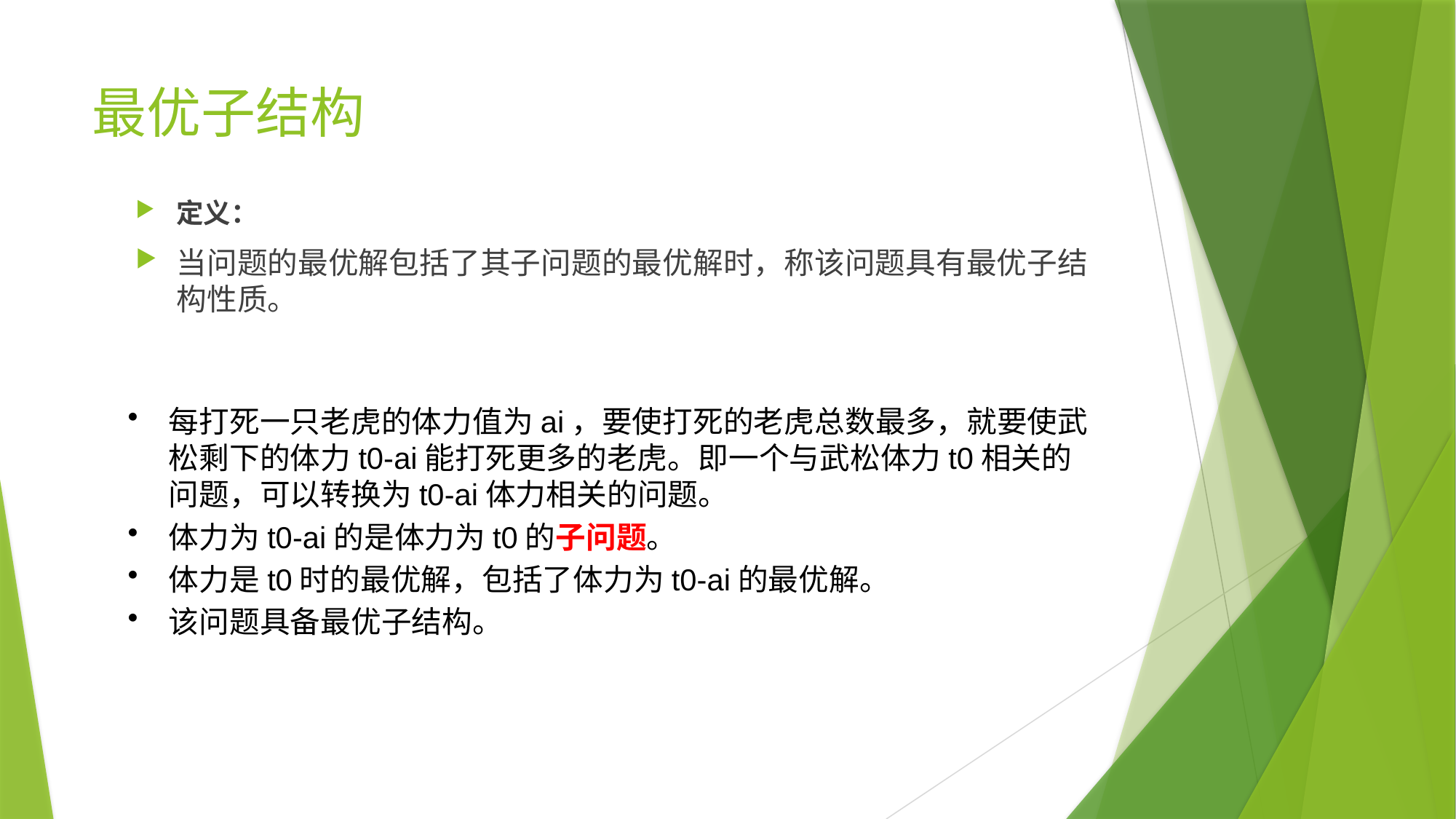

# 最优子结构
定义：
当问题的最优解包括了其子问题的最优解时，称该问题具有最优子结构性质。
每打死一只老虎的体力值为ai，要使打死的老虎总数最多，就要使武松剩下的体力t0-ai能打死更多的老虎。即一个与武松体力t0相关的问题，可以转换为t0-ai体力相关的问题。
体力为t0-ai的是体力为t0的子问题。
体力是t0时的最优解，包括了体力为t0-ai的最优解。
该问题具备最优子结构。